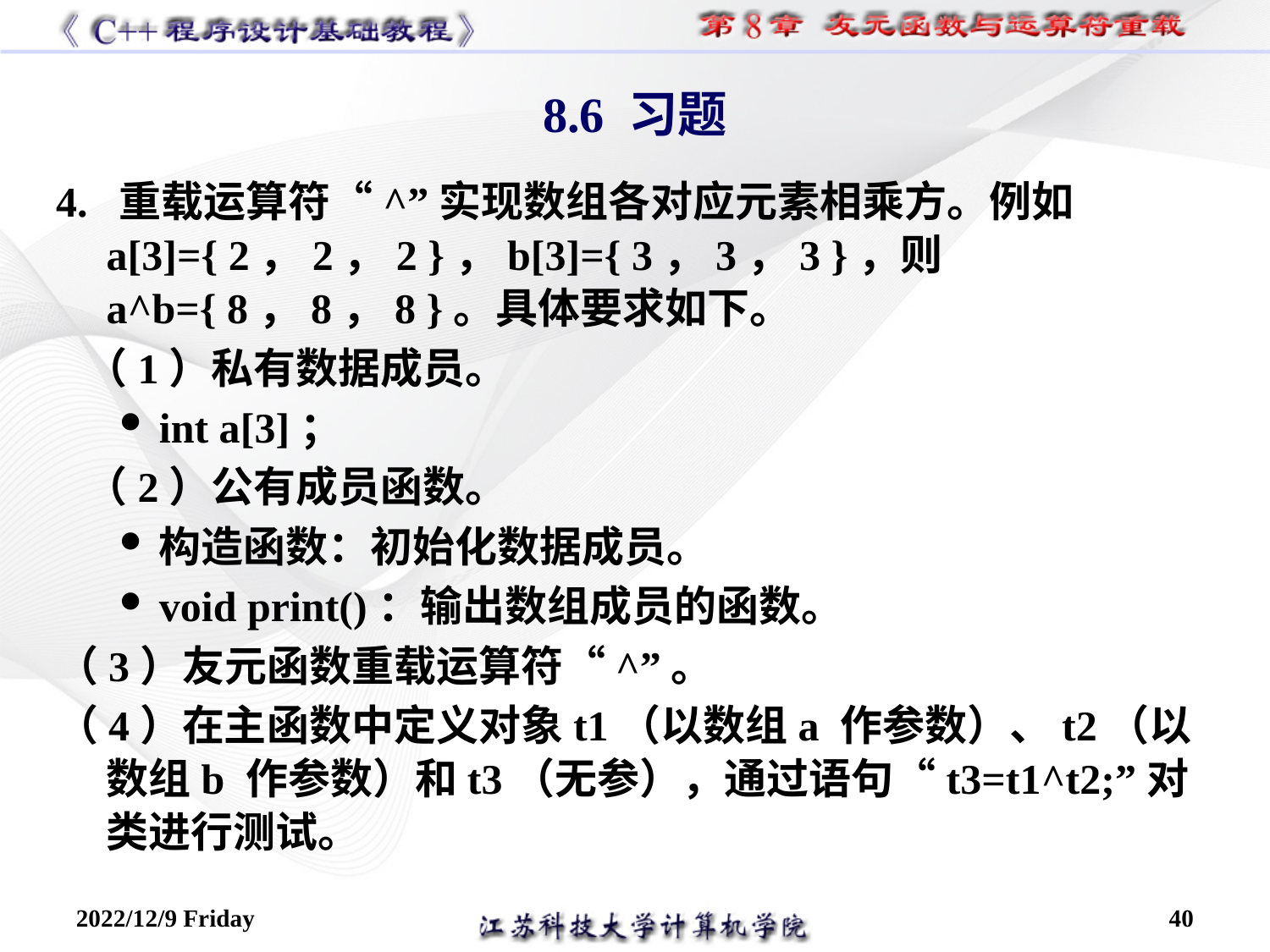

8.6 习题
4.  重载运算符“^”实现数组各对应元素相乘方。例如a[3]={ 2，2，2 }，b[3]={ 3，3，3 }，则a^b={ 8，8，8 }。具体要求如下。
  （1）私有数据成员。
int a[3]；
  （2）公有成员函数。
构造函数：初始化数据成员。
void print()：输出数组成员的函数。
（3）友元函数重载运算符“^”。
（4）在主函数中定义对象t1（以数组a 作参数）、t2（以数组b 作参数）和t3（无参），通过语句“t3=t1^t2;”对类进行测试。